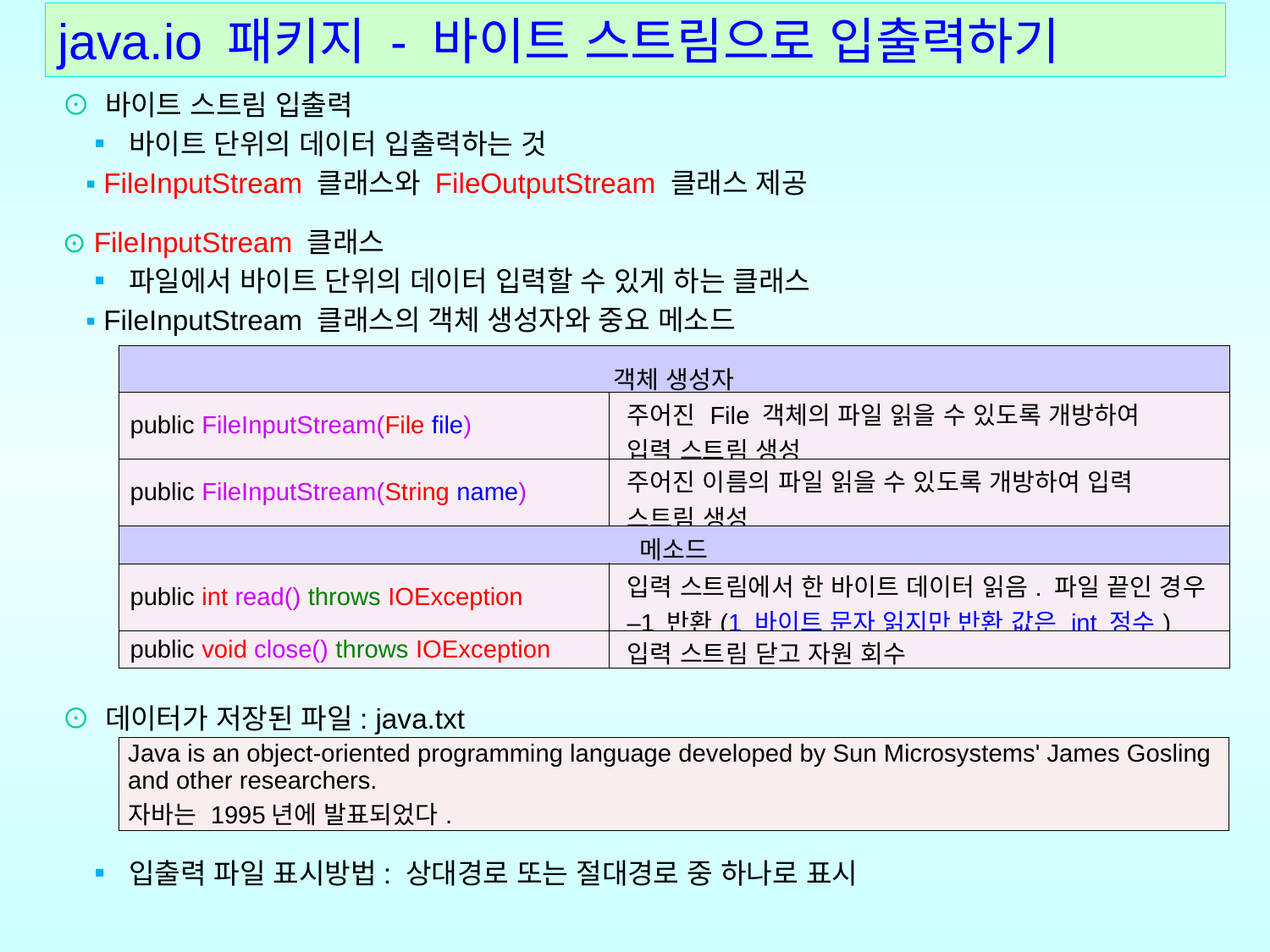

# java.io 패키지 - 바이트 스트림으로 입출력하기
⊙ 바이트 스트림 입출력
   ▪ 바이트 단위의 데이터 입출력하는 것
   ▪ FileInputStream 클래스와 FileOutputStream 클래스 제공
⊙ FileInputStream 클래스
   ▪ 파일에서 바이트 단위의 데이터 입력할 수 있게 하는 클래스
   ▪ FileInputStream 클래스의 객체 생성자와 중요 메소드

⊙ 데이터가 저장된 파일: java.txt

   ▪ 입출력 파일 표시방법: 상대경로 또는 절대경로 중 하나로 표시
| 객체 생성자 |  |
| --- | --- |
| public FileInputStream(File file) | 주어진 File 객체의 파일 읽을 수 있도록 개방하여 입력 스트림 생성 |
| public FileInputStream(String name) | 주어진 이름의 파일 읽을 수 있도록 개방하여 입력 스트림 생성 |
| 메소드 |  |
| public int read() throws IOException | 입력 스트림에서 한 바이트 데이터 읽음. 파일 끝인 경우 –1 반환(1 바이트 문자 읽지만 반환 값은 int 정수) |
| public void close() throws IOException | 입력 스트림 닫고 자원 회수 |
| Java is an object-oriented programming language developed by Sun Microsystems' James Gosling and other researchers. 자바는 1995년에 발표되었다. |
| --- |